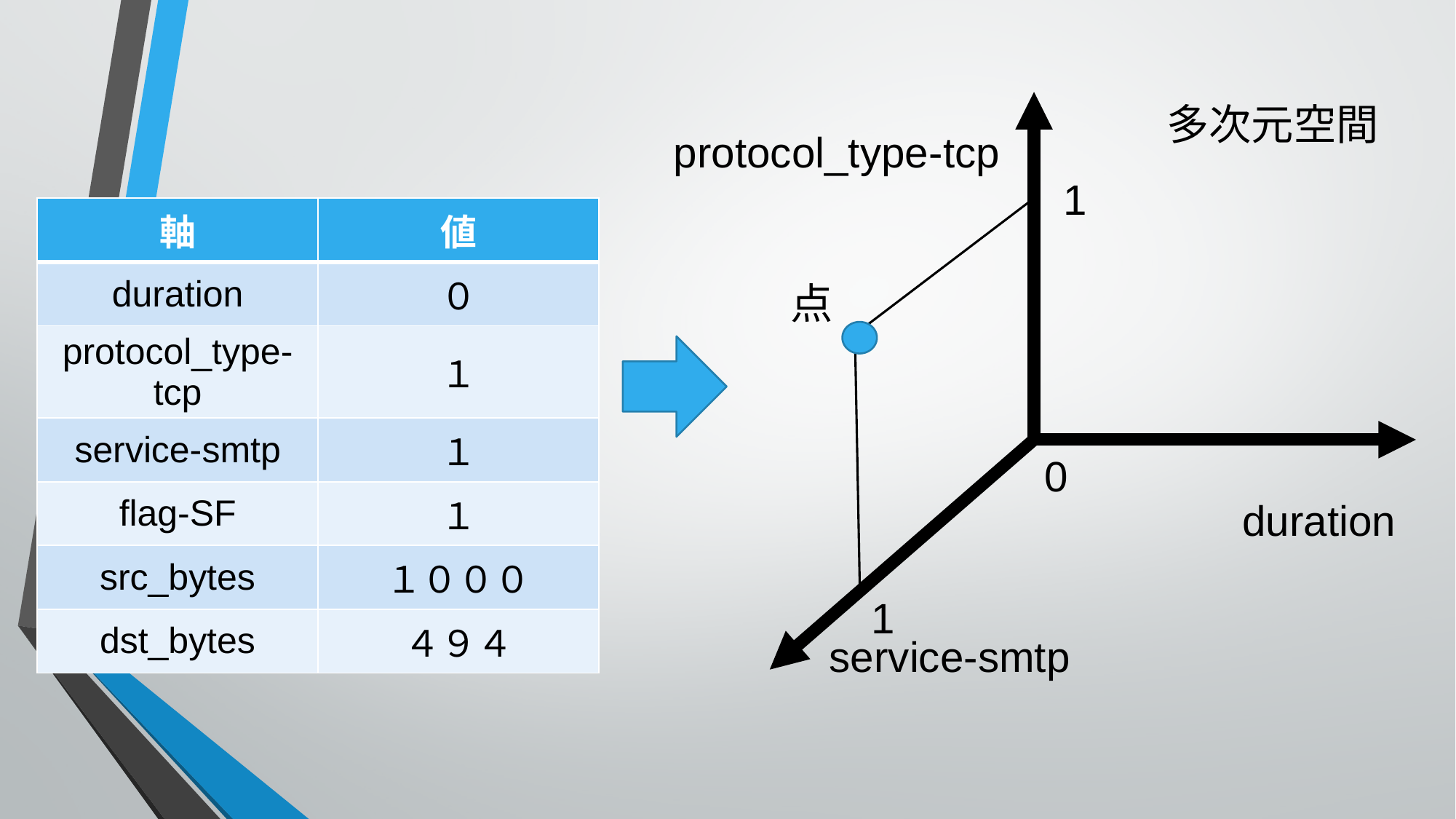

多次元空間
protocol_type-tcp
1
| 軸 | 値 |
| --- | --- |
| duration | ０ |
| protocol\_type-tcp | １ |
| service-smtp | １ |
| flag-SF | １ |
| src\_bytes | １０００ |
| dst\_bytes | ４９４ |
点

0
duration
1
service-smtp